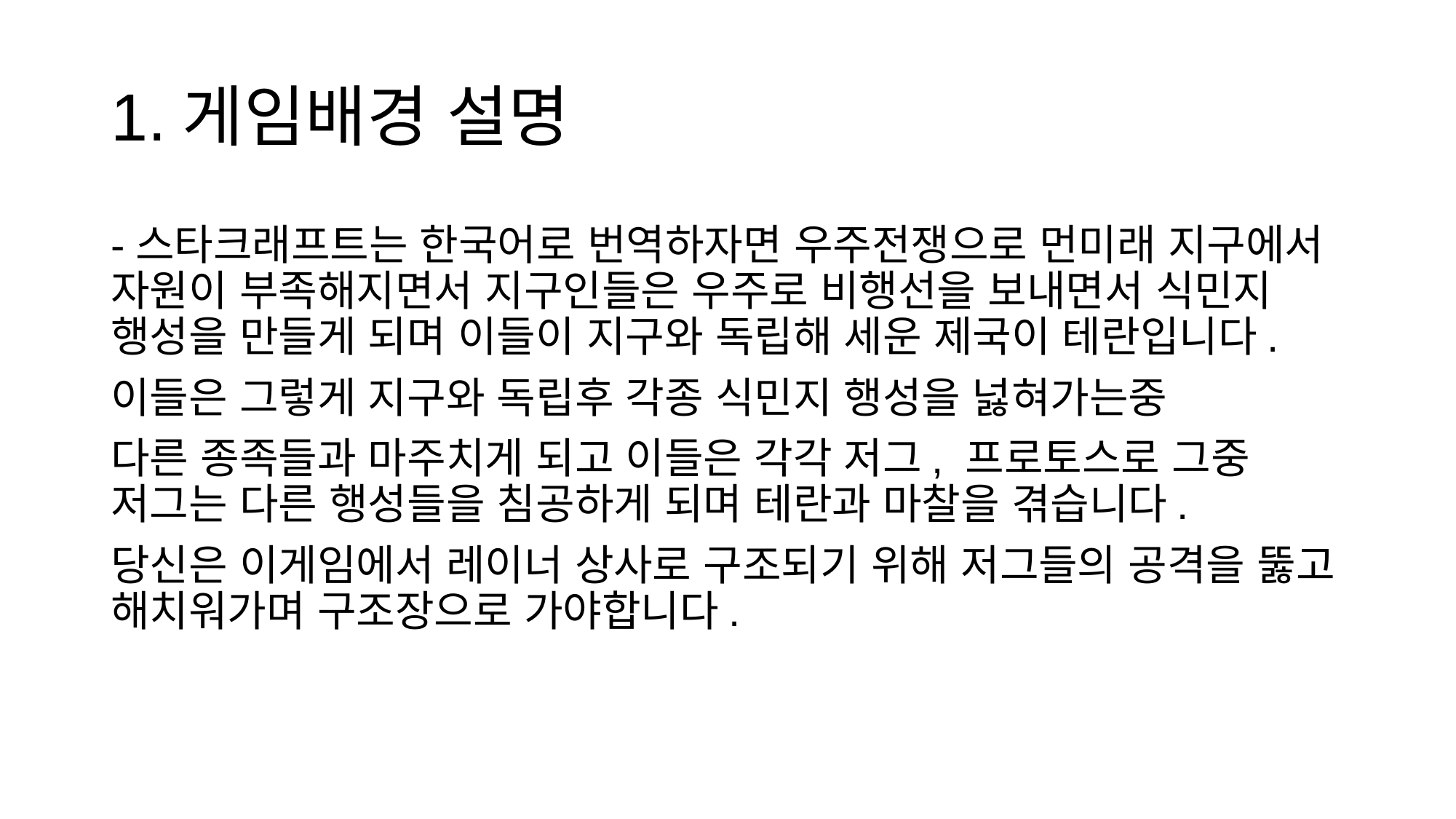

# 1.게임배경 설명
-스타크래프트는 한국어로 번역하자면 우주전쟁으로 먼미래 지구에서 자원이 부족해지면서 지구인들은 우주로 비행선을 보내면서 식민지 행성을 만들게 되며 이들이 지구와 독립해 세운 제국이 테란입니다.
이들은 그렇게 지구와 독립후 각종 식민지 행성을 넗혀가는중
다른 종족들과 마주치게 되고 이들은 각각 저그, 프로토스로 그중 저그는 다른 행성들을 침공하게 되며 테란과 마찰을 겪습니다.
당신은 이게임에서 레이너 상사로 구조되기 위해 저그들의 공격을 뚫고 해치워가며 구조장으로 가야합니다.